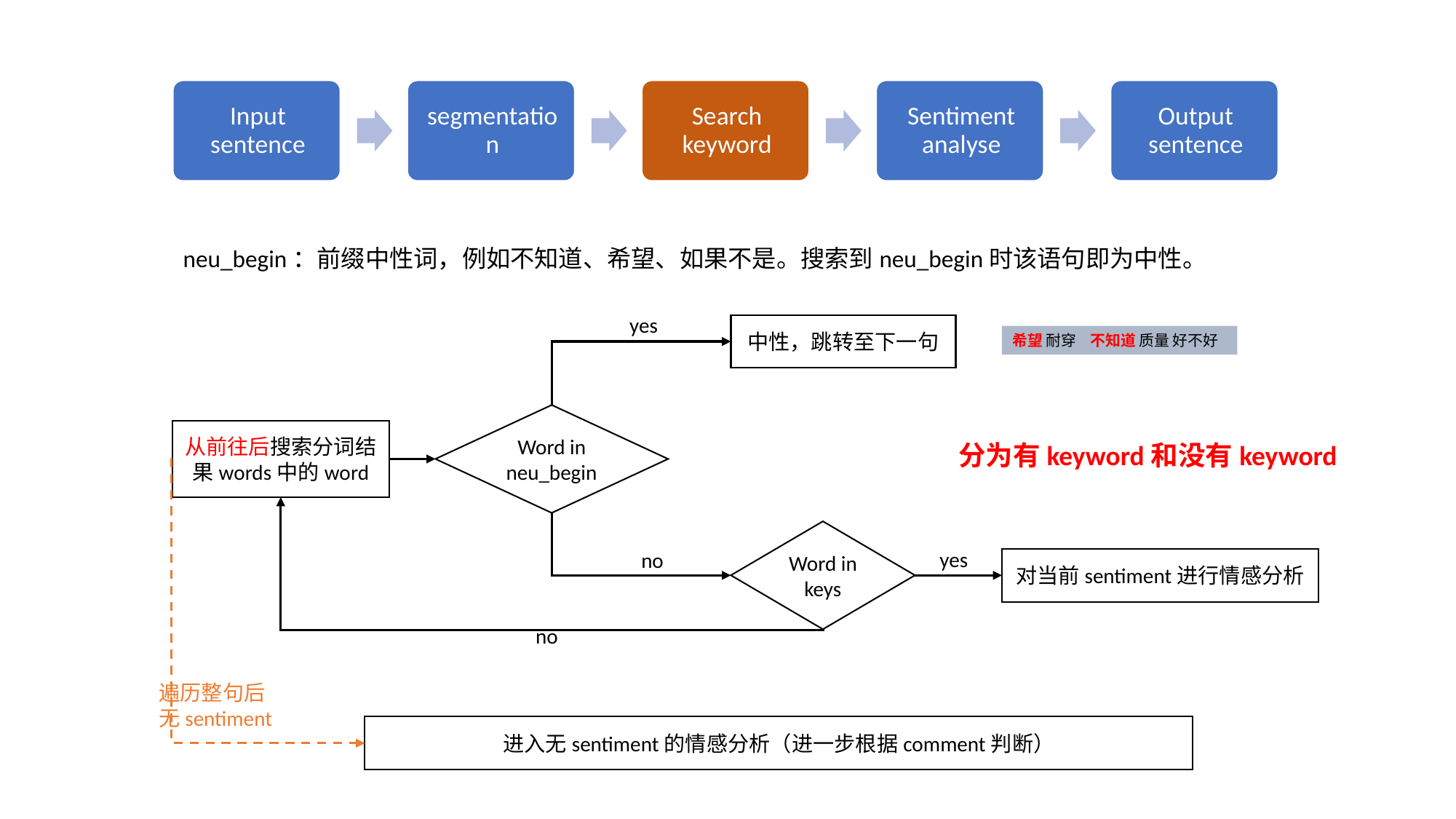

#
Input sentence

segmentation

Search keyword

Sentiment analyse

Output sentence
neu_begin：前缀中性词，例如不知道、希望、如果不是。搜索到neu_begin时该语句即为中性。
yes
中性，跳转至下一句
希望 耐穿    不知道 质量 好不好
Word in neu_begin
从前往后搜索分词结果words中的word
分为有keyword和没有keyword
Word in keys
yes
no
对当前sentiment进行情感分析
no
遍历整句后
无sentiment
进入无sentiment的情感分析（进一步根据comment判断）